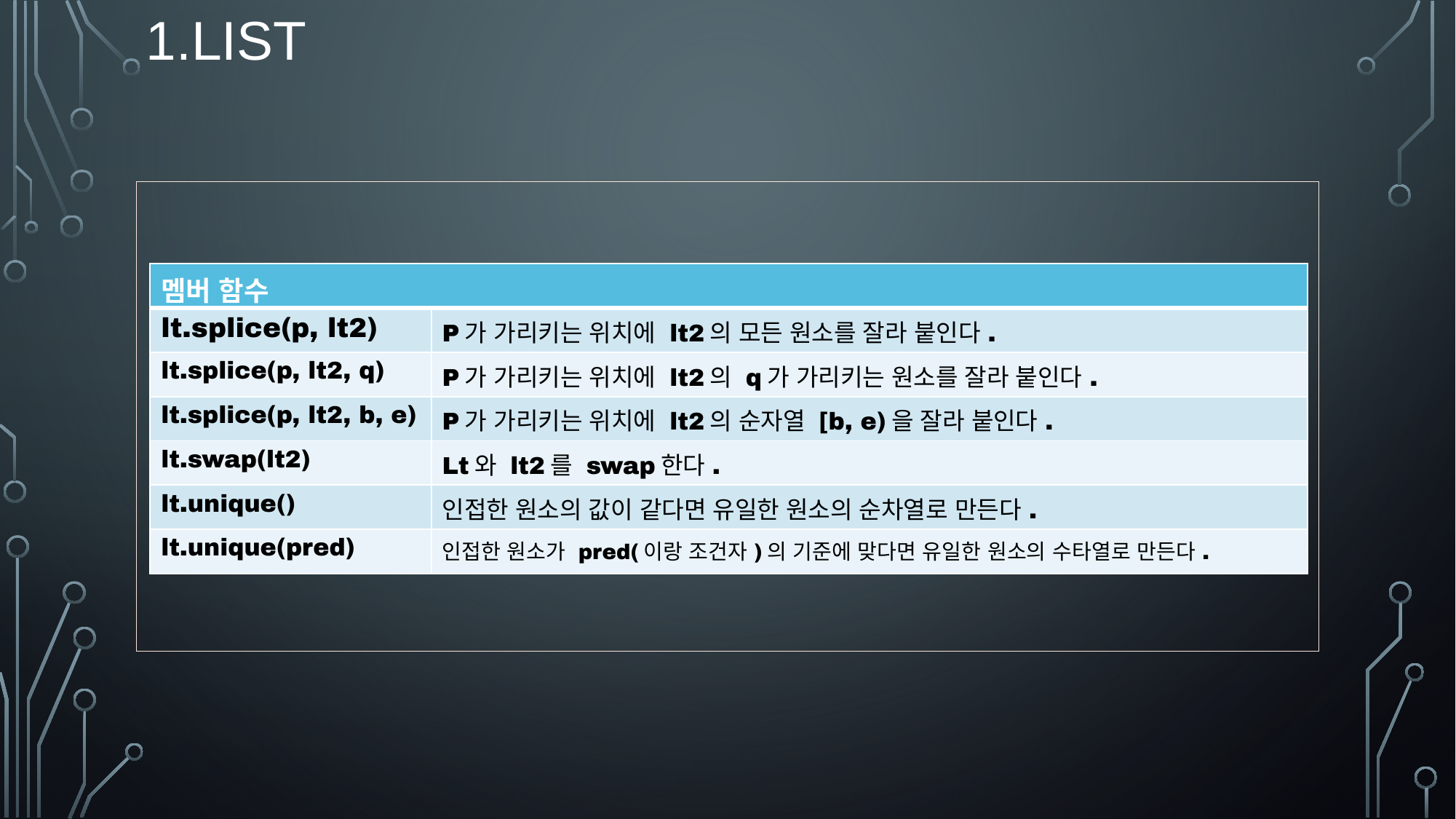

# 1.LIST

| 멤버 함수 |  |
| --- | --- |
| lt.splice(p, lt2) | P가 가리키는 위치에 lt2의 모든 원소를 잘라 붙인다. |
| lt.splice(p, lt2, q) | P가 가리키는 위치에 lt2의 q가 가리키는 원소를 잘라 붙인다. |
| lt.splice(p, lt2, b, e) | P가 가리키는 위치에 lt2의 순자열 [b, e)을 잘라 붙인다. |
| lt.swap(lt2) | Lt와 lt2를 swap한다. |
| lt.unique() | 인접한 원소의 값이 같다면 유일한 원소의 순차열로 만든다. |
| lt.unique(pred) | 인접한 원소가 pred(이랑 조건자)의 기준에 맞다면 유일한 원소의 수타열로 만든다. |